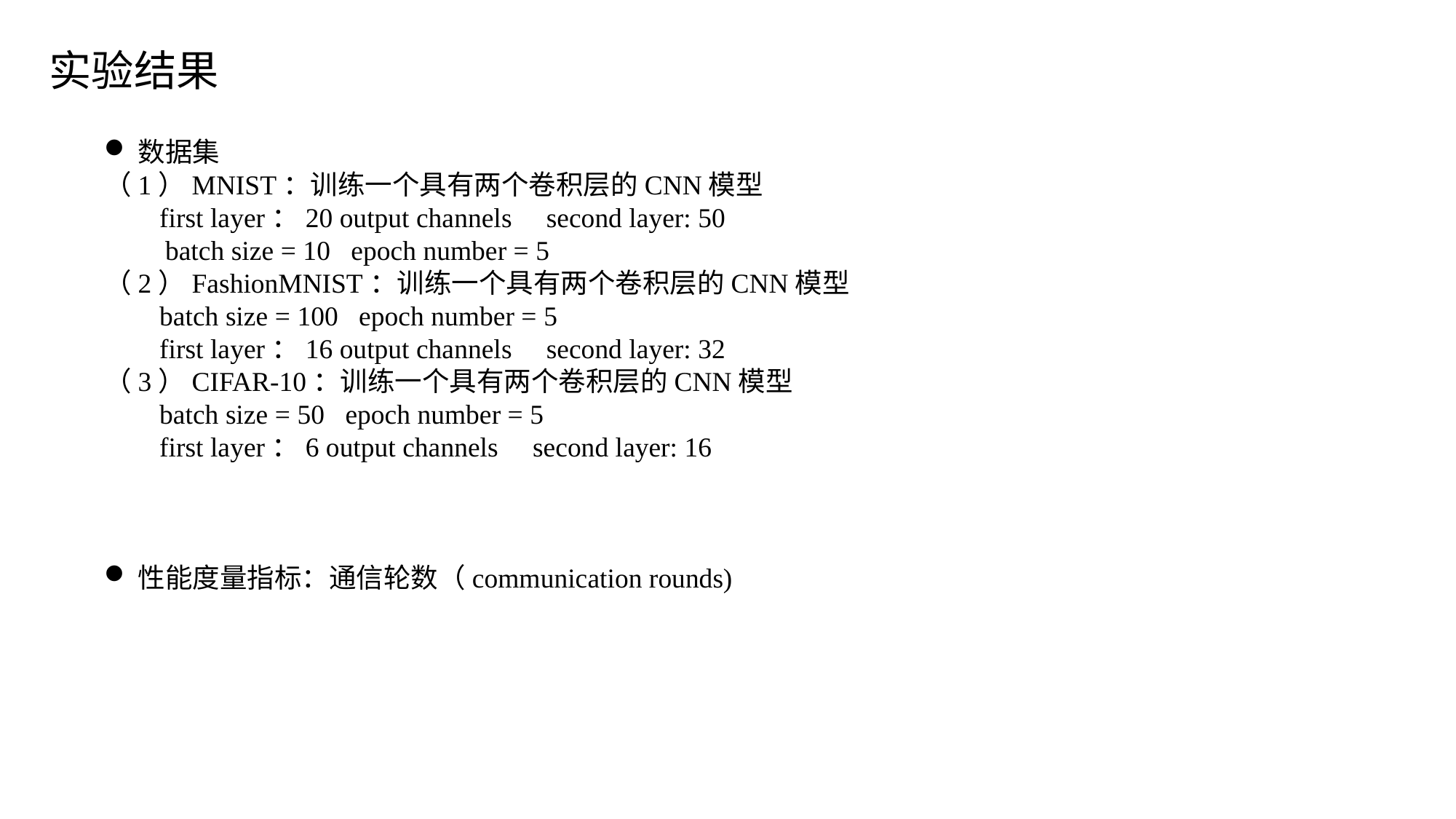

实验结果
数据集
（1）MNIST：训练一个具有两个卷积层的CNN模型
        first layer：20 output channels     second layer: 50
　　batch size = 10   epoch number = 5
（2）FashionMNIST：训练一个具有两个卷积层的CNN模型
        batch size = 100   epoch number = 5
        first layer：16 output channels     second layer: 32
（3）CIFAR-10：训练一个具有两个卷积层的CNN模型
        batch size = 50   epoch number = 5
        first layer：6 output channels     second layer: 16

性能度量指标：通信轮数（communication rounds)